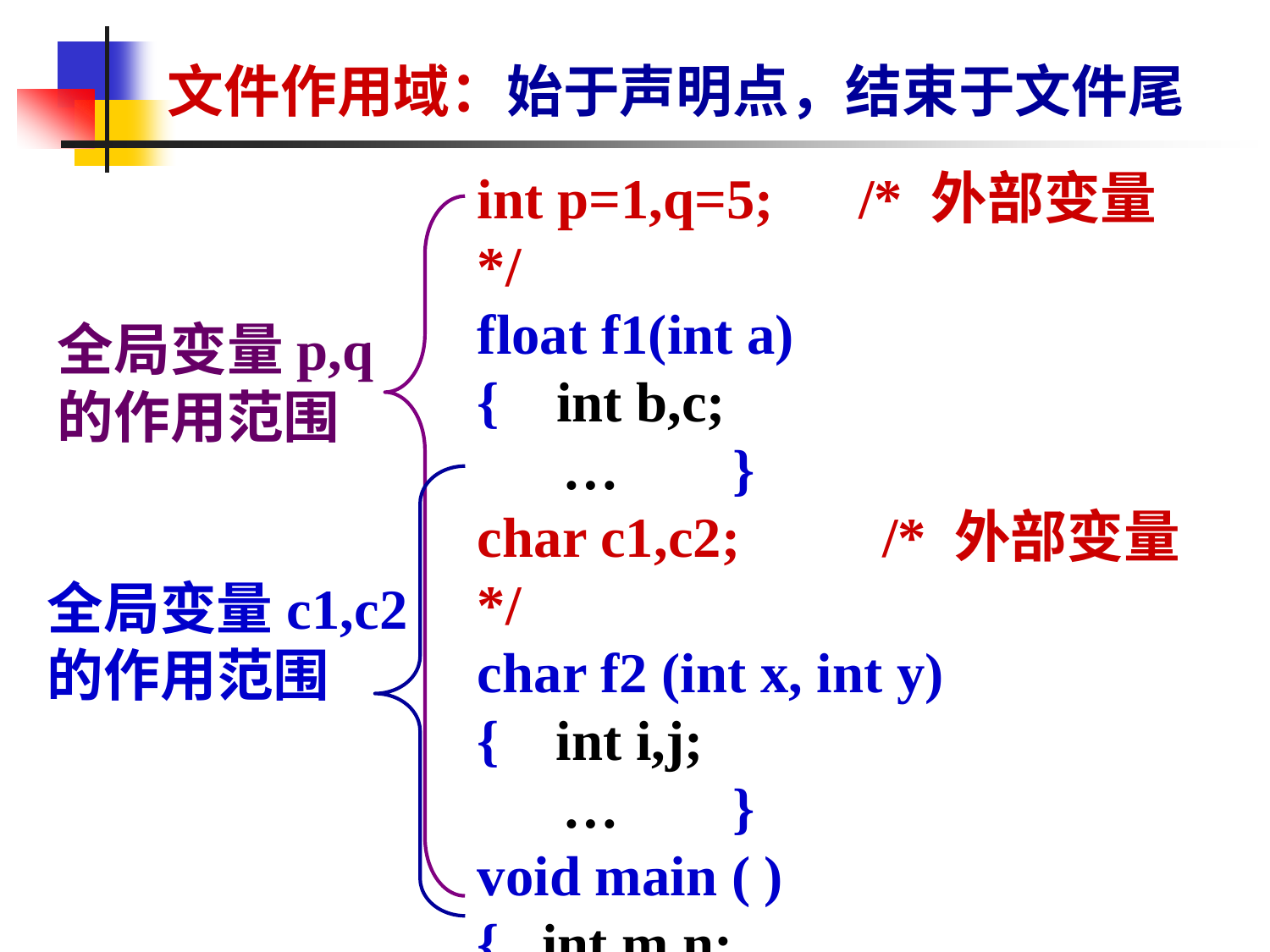

文件作用域：始于声明点，结束于文件尾
int p=1,q=5;      /* 外部变量 */
float f1(int a)
{    int b,c;
      …        }
char c1,c2;          /* 外部变量*/
char f2 (int x, int y)
{    int i,j;
      …        }
void main ( )
{   int m,n;
     …         }

全局变量p,q的作用范围

全局变量c1,c2的作用范围